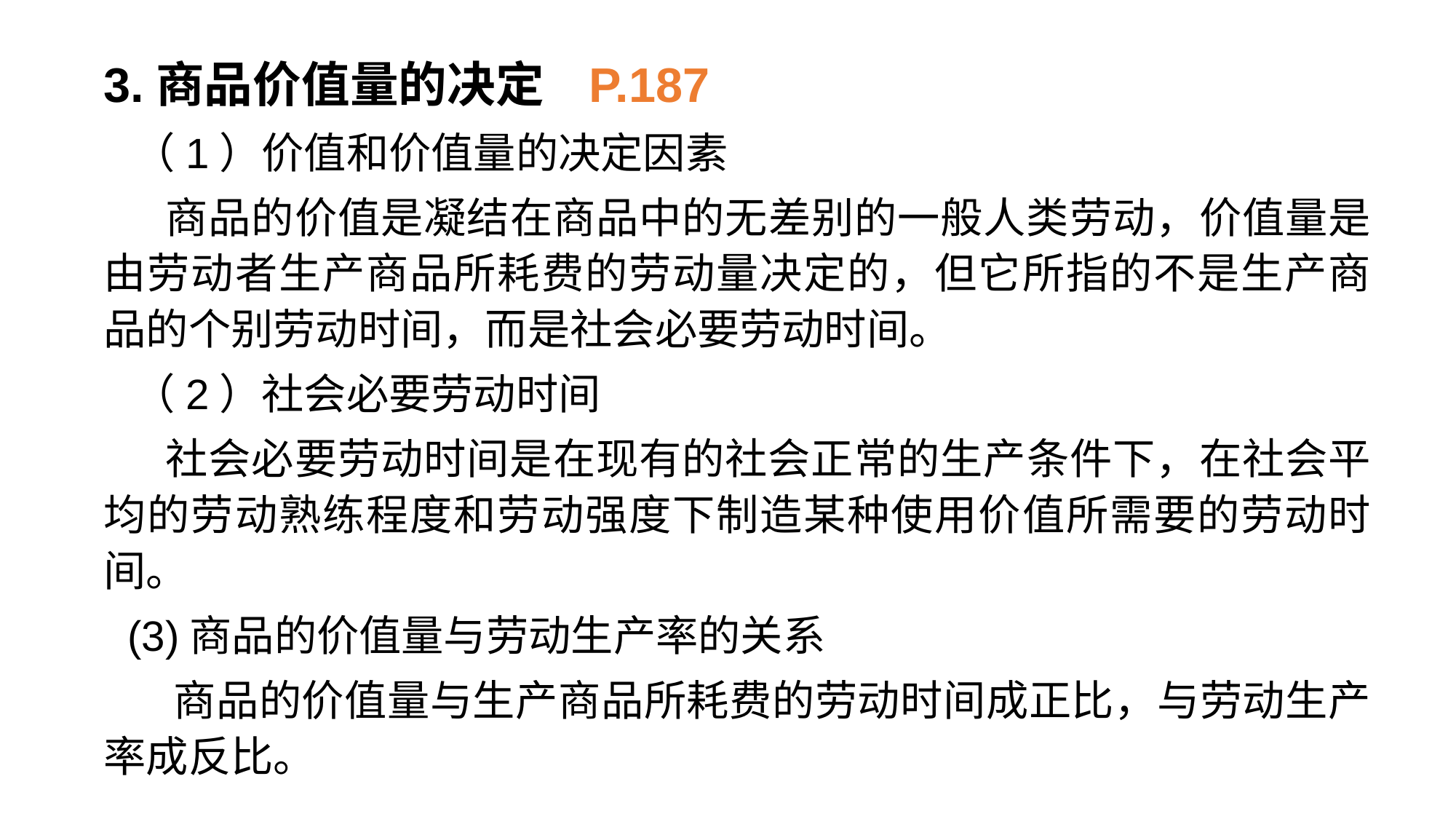

3.商品价值量的决定   P.187
  （1）价值和价值量的决定因素
     商品的价值是凝结在商品中的无差别的一般人类劳动，价值量是由劳动者生产商品所耗费的劳动量决定的，但它所指的不是生产商品的个别劳动时间，而是社会必要劳动时间。
  （2）社会必要劳动时间
     社会必要劳动时间是在现有的社会正常的生产条件下，在社会平均的劳动熟练程度和劳动强度下制造某种使用价值所需要的劳动时间。
  (3)商品的价值量与劳动生产率的关系
      商品的价值量与生产商品所耗费的劳动时间成正比，与劳动生产率成反比。